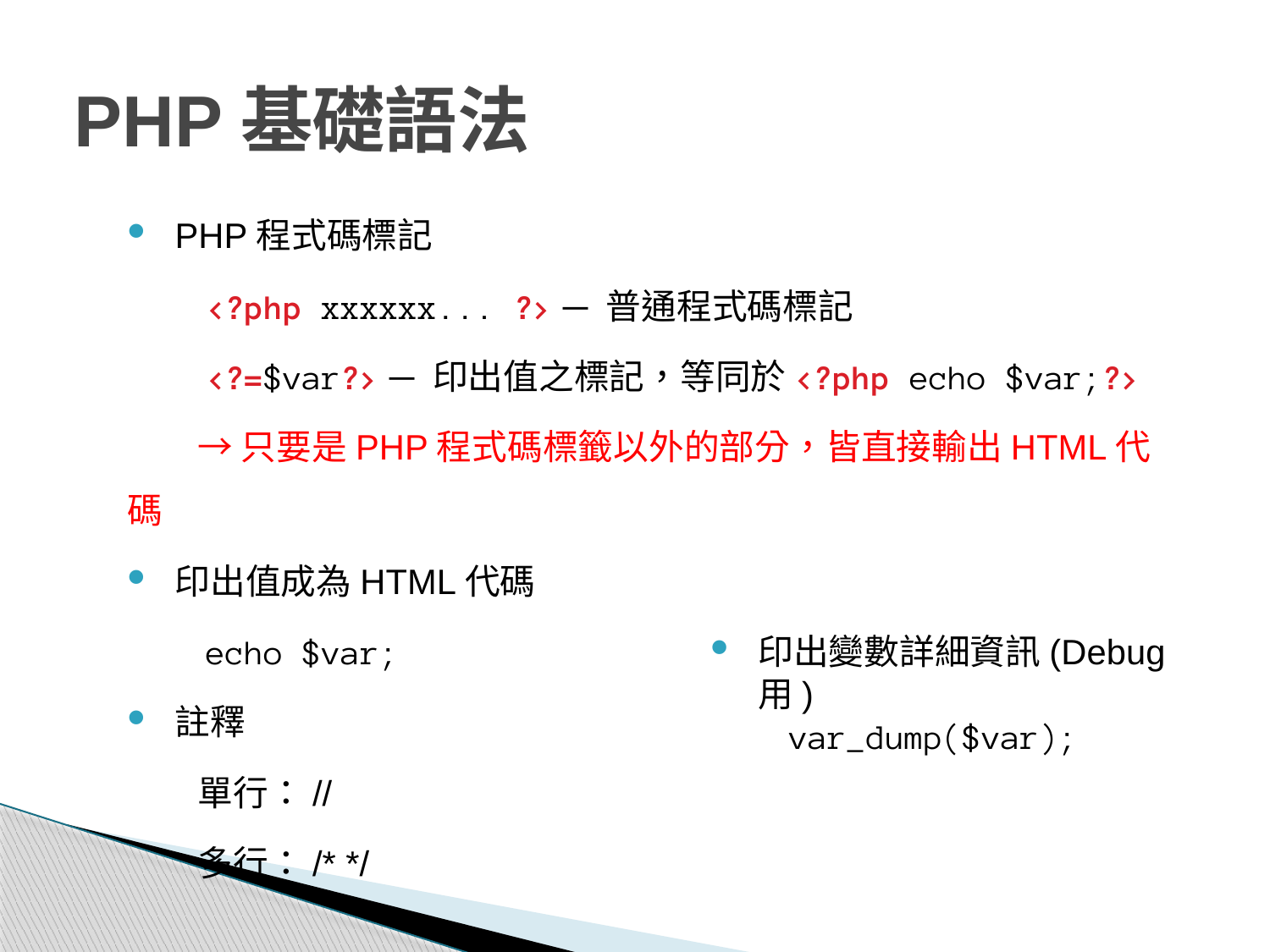

PHP基礎語法
PHP程式碼標記
　　<?php xxxxxx... ?> ─ 普通程式碼標記
　　<?=$var?> ─ 印出值之標記，等同於<?php echo $var;?>
　　→ 只要是PHP程式碼標籤以外的部分，皆直接輸出HTML代碼
印出值成為HTML代碼
　　echo $var;
註釋
　　單行：//
　　多行：/* */

印出變數詳細資訊(Debug用)
　　var_dump($var);